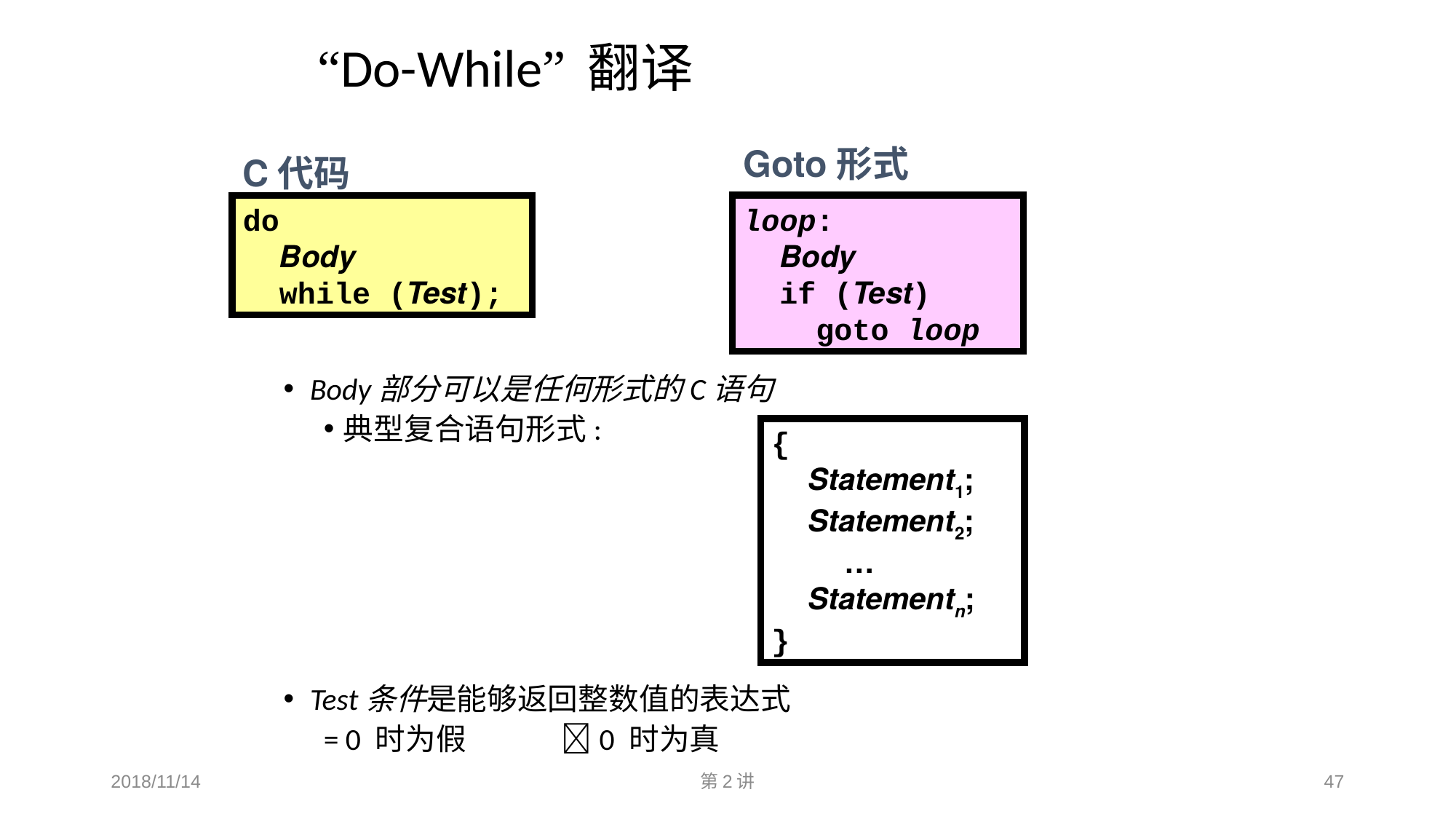

# “Do-While” 翻译
Goto形式
C代码
do
  Body
  while (Test);
loop:
  Body
  if (Test)
    goto loop
Body部分可以是任何形式的C语句
典型复合语句形式:

Test条件是能够返回整数值的表达式
= 0 时为假	≠0 时为真
{
  Statement1;
  Statement2;
    …
  Statementn;
}
2018/11/14
第2讲
47